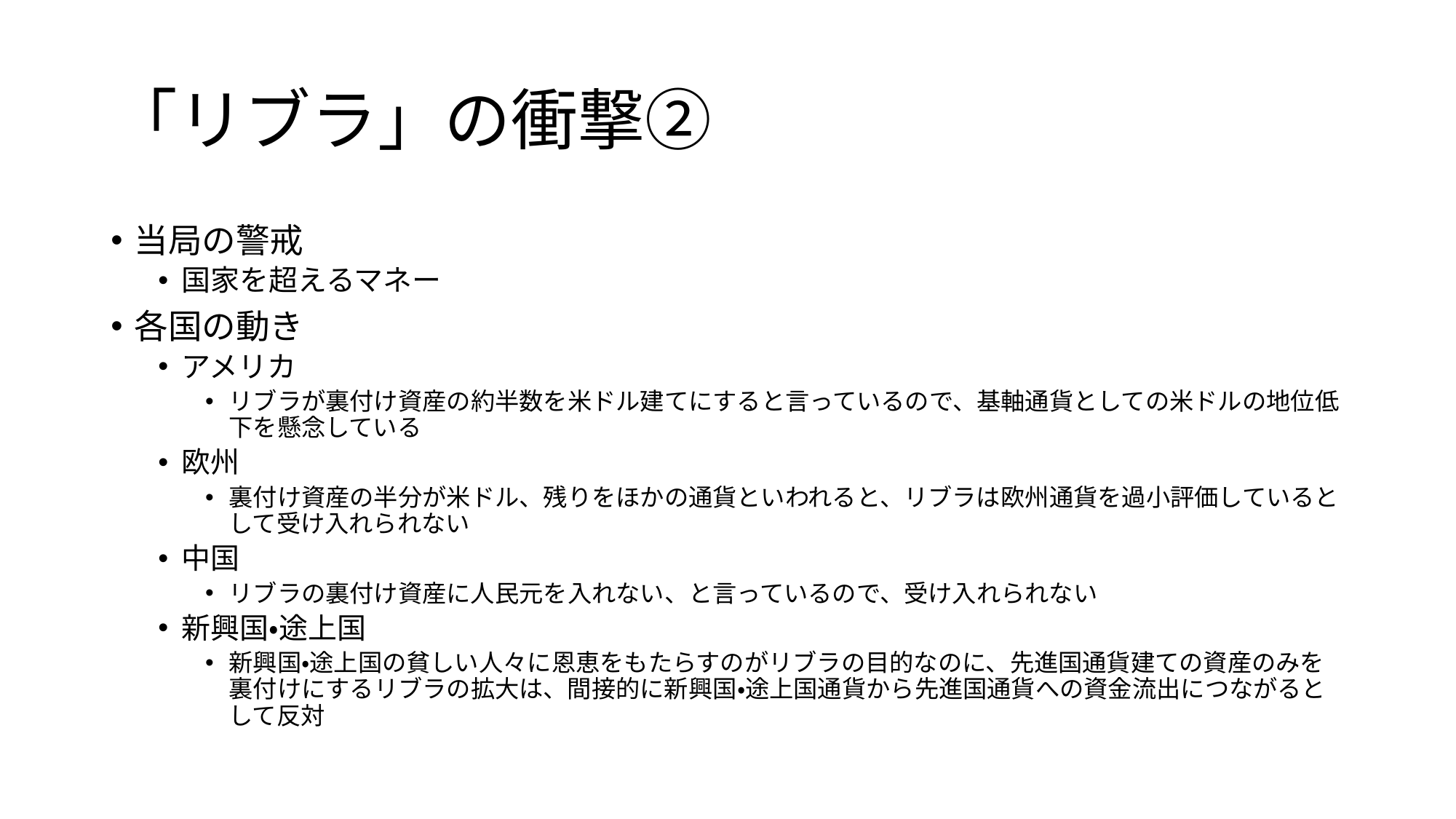

# 「リブラ」の衝撃②
当局の警戒
国家を超えるマネー
各国の動き
アメリカ
リブラが裏付け資産の約半数を米ドル建てにすると言っているので、基軸通貨としての米ドルの地位低下を懸念している
欧州
裏付け資産の半分が米ドル、残りをほかの通貨といわれると、リブラは欧州通貨を過小評価しているとして受け入れられない
中国
リブラの裏付け資産に人民元を入れない、と言っているので、受け入れられない
新興国・途上国
新興国・途上国の貧しい人々に恩恵をもたらすのがリブラの目的なのに、先進国通貨建ての資産のみを裏付けにするリブラの拡大は、間接的に新興国・途上国通貨から先進国通貨への資金流出につながるとして反対